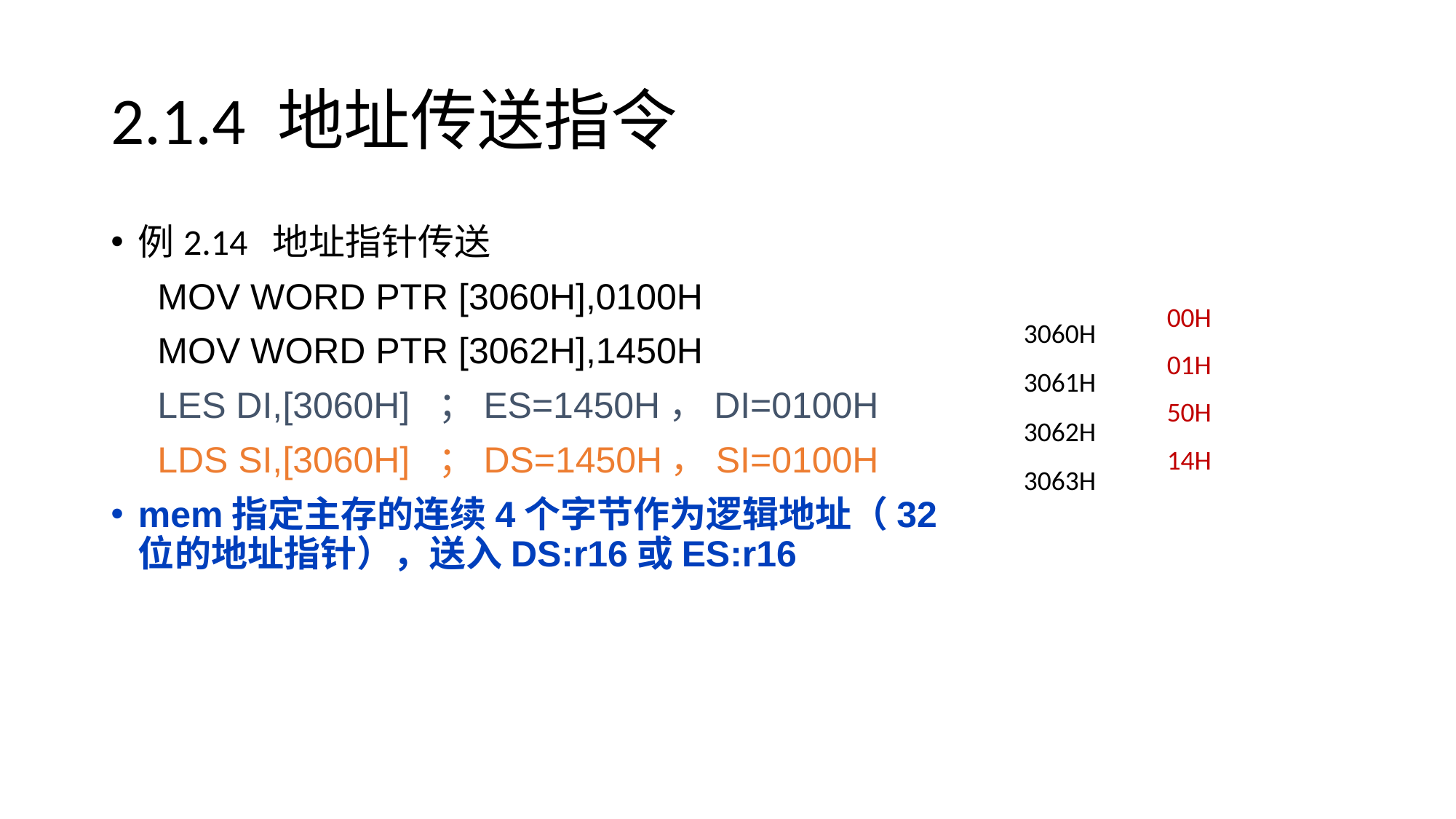

# 2.1.4 地址传送指令
例2.14  地址指针传送
MOV WORD PTR [3060H],0100H
MOV WORD PTR [3062H],1450H
LES DI,[3060H]	；ES=1450H，DI=0100H
LDS SI,[3060H]	；DS=1450H，SI=0100H
mem指定主存的连续4个字节作为逻辑地址（32位的地址指针），送入DS:r16或ES:r16

3060H
3061H
3062H
3063H
| 00H |
| --- |
| 01H |
| 50H |
| 14H |